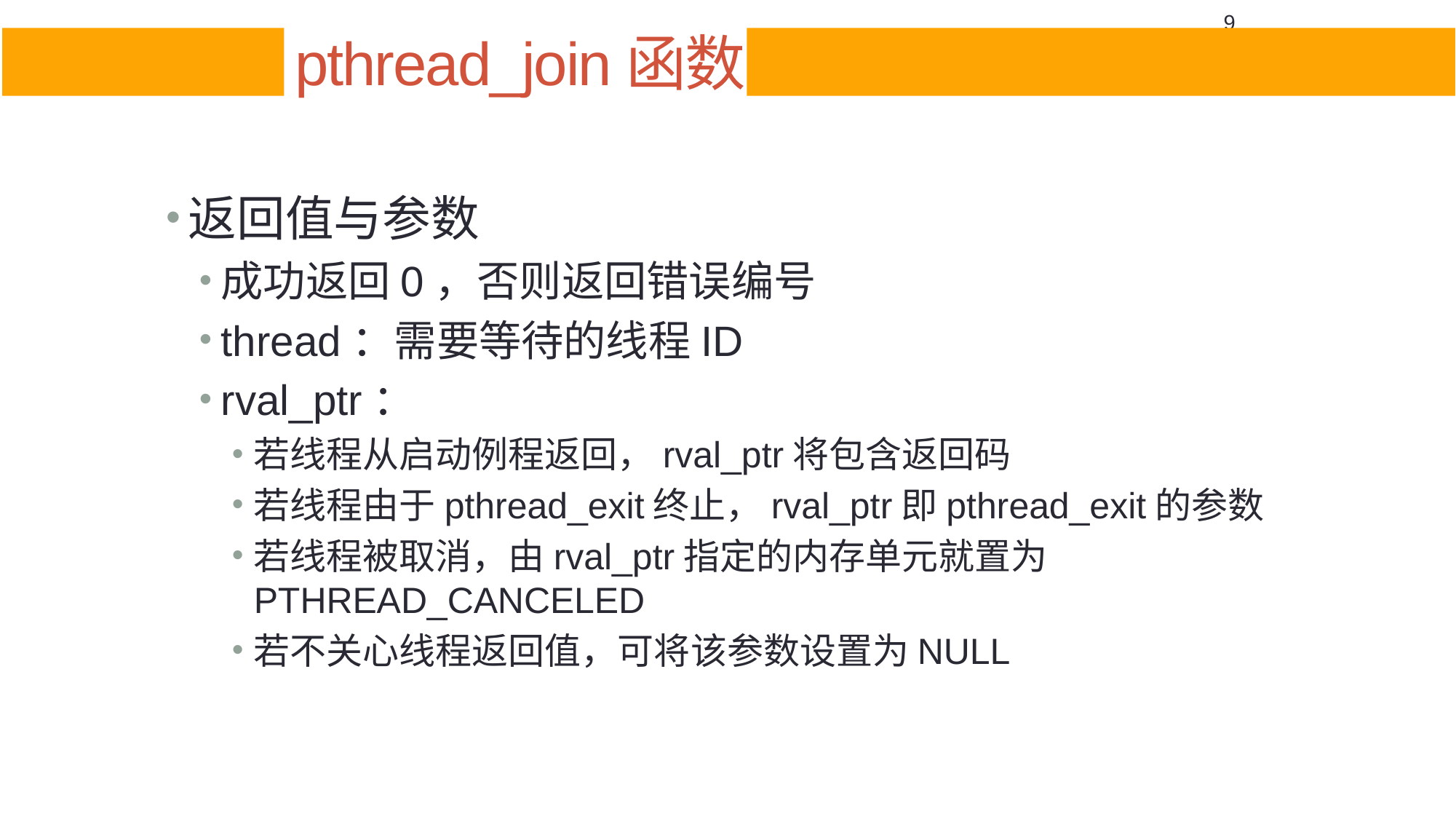

# pthread_join函数
9

返回值与参数
成功返回0，否则返回错误编号
thread：需要等待的线程ID
rval_ptr：
若线程从启动例程返回，rval_ptr将包含返回码
若线程由于pthread_exit终止，rval_ptr即pthread_exit的参数
若线程被取消，由rval_ptr指定的内存单元就置为PTHREAD_CANCELED
若不关心线程返回值，可将该参数设置为NULL